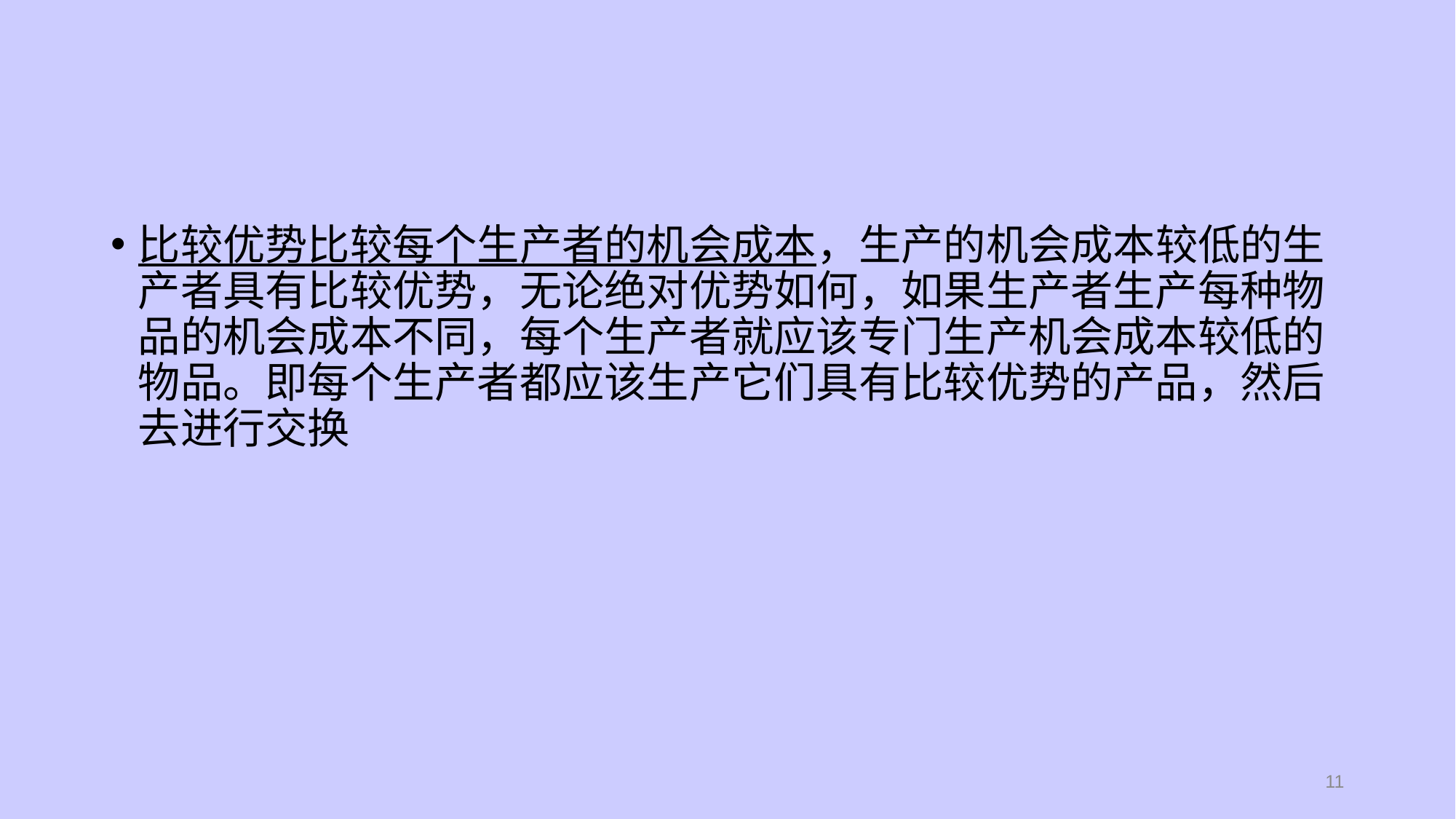

#
比较优势比较每个生产者的机会成本，生产的机会成本较低的生产者具有比较优势，无论绝对优势如何，如果生产者生产每种物品的机会成本不同，每个生产者就应该专门生产机会成本较低的物品。即每个生产者都应该生产它们具有比较优势的产品，然后去进行交换

11